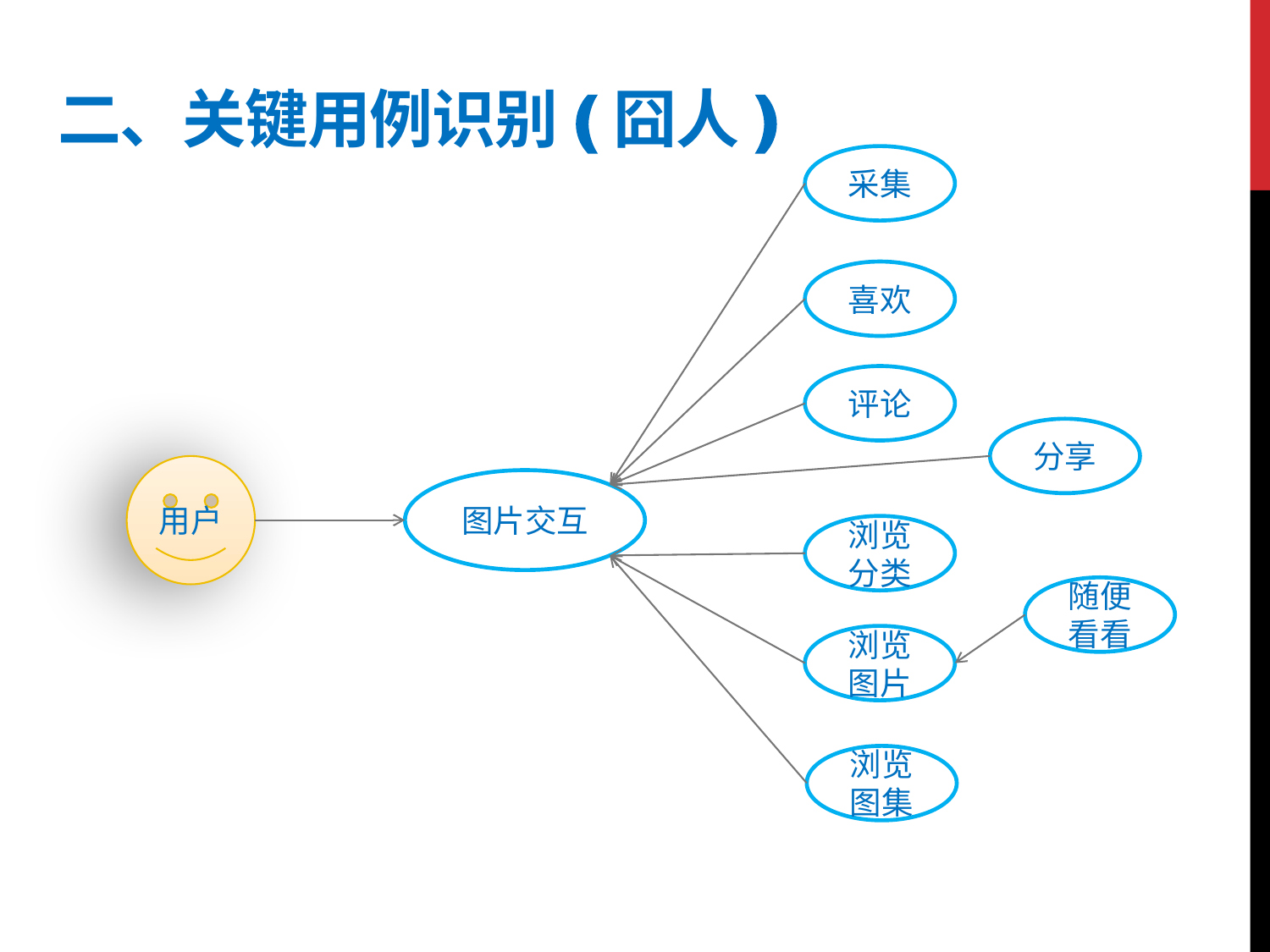

二、关键用例识别(囧人)
采集
喜欢
评论
分享
用户
图片交互
浏览分类
随便看看
浏览图片
浏览图集